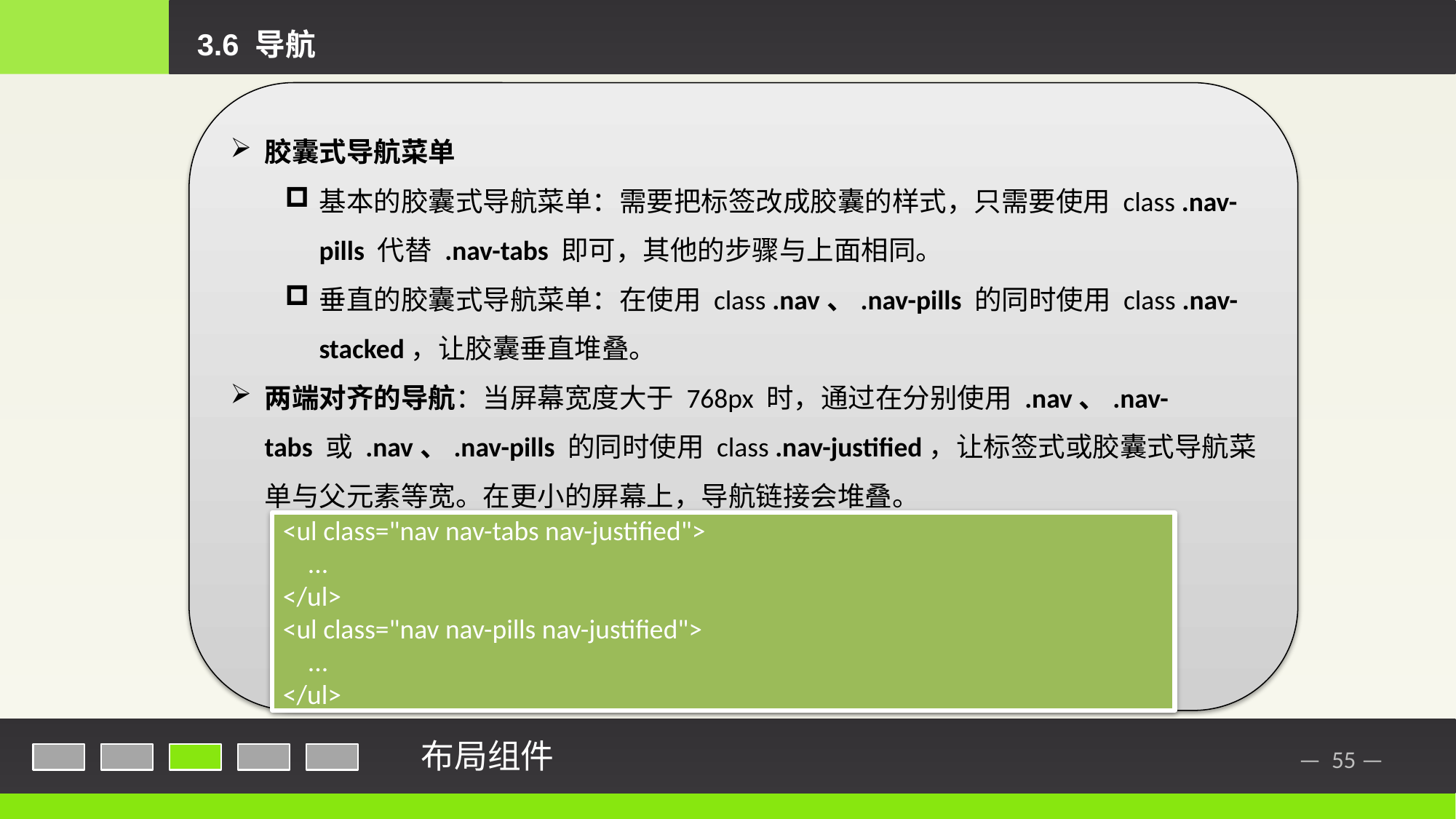

3.6 导航
胶囊式导航菜单
基本的胶囊式导航菜单：需要把标签改成胶囊的样式，只需要使用 class .nav-pills 代替 .nav-tabs 即可，其他的步骤与上面相同。
垂直的胶囊式导航菜单：在使用 class .nav、.nav-pills 的同时使用 class .nav-stacked，让胶囊垂直堆叠。
两端对齐的导航：当屏幕宽度大于 768px 时，通过在分别使用 .nav、.nav-tabs 或 .nav、.nav-pills 的同时使用 class .nav-justified，让标签式或胶囊式导航菜单与父元素等宽。在更小的屏幕上，导航链接会堆叠。

<ul class="nav nav-tabs nav-justified">
    ...
</ul>
<ul class="nav nav-pills nav-justified">
    ...
</ul>